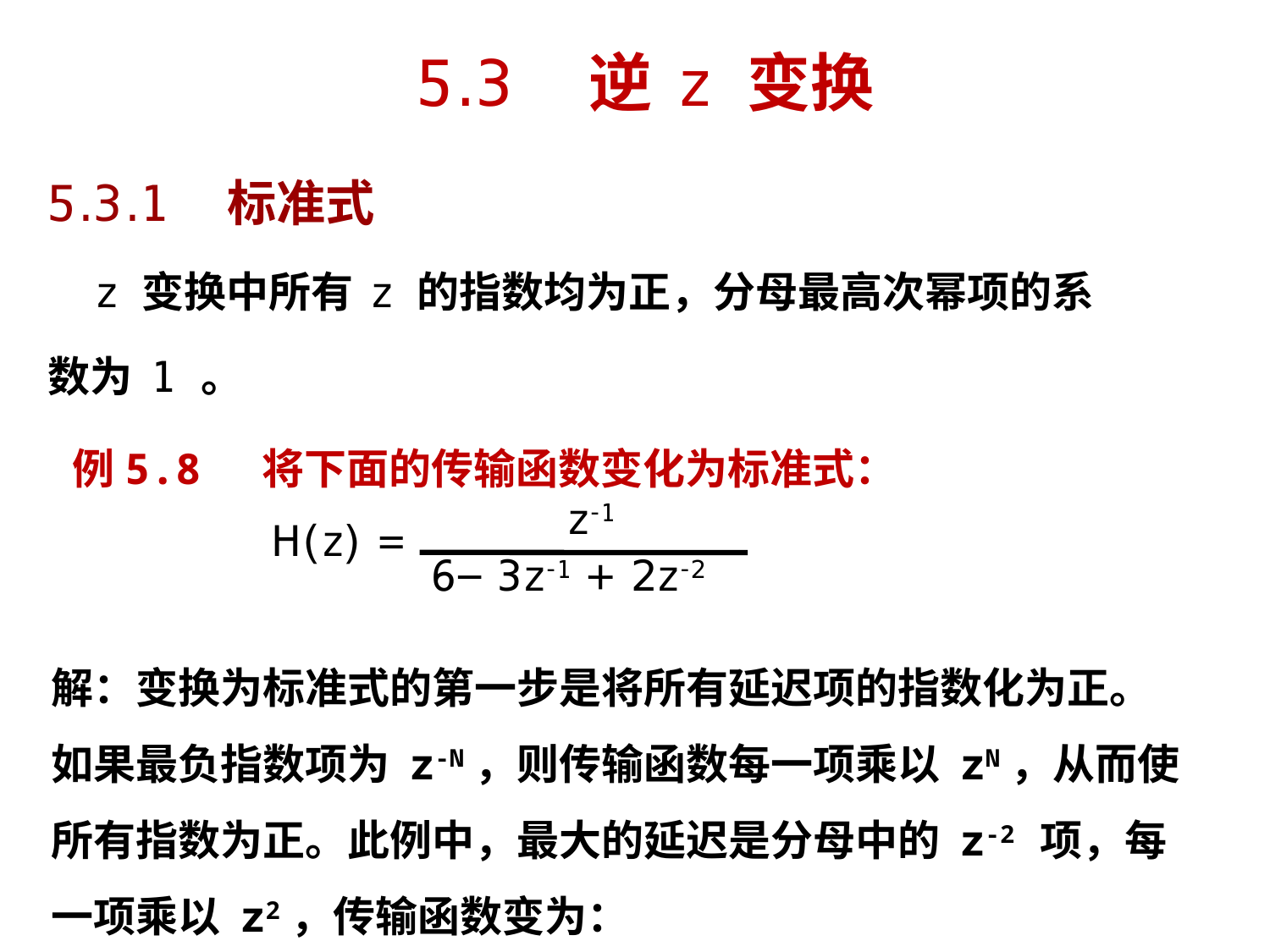

# 5.3   逆 z 变换
5.3.1   标准式
    z 变换中所有 z 的指数均为正，分母最高次幂项的系
数为 1 。
例5.8  将下面的传输函数变化为标准式：
                H(z) =
           z-1
6– 3z-1 + 2z-2

解：变换为标准式的第一步是将所有延迟项的指数化为正。如果最负指数项为 z-N，则传输函数每一项乘以 zN，从而使所有指数为正。此例中，最大的延迟是分母中的 z-2 项，每一项乘以 z2，传输函数变为：